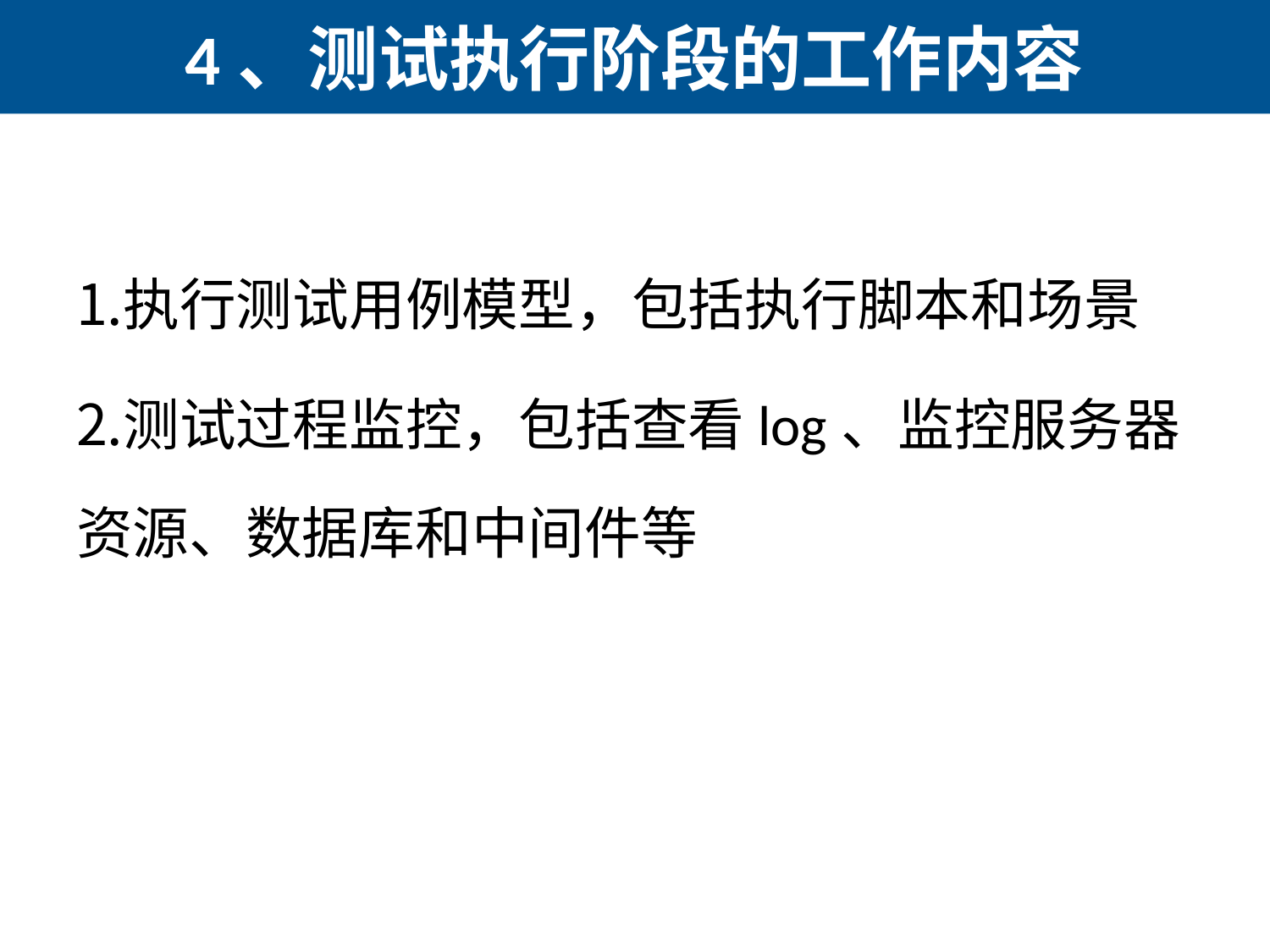

# 4、测试执行阶段的工作内容
执行测试用例模型，包括执行脚本和场景
测试过程监控，包括查看log、监控服务器资源、数据库和中间件等